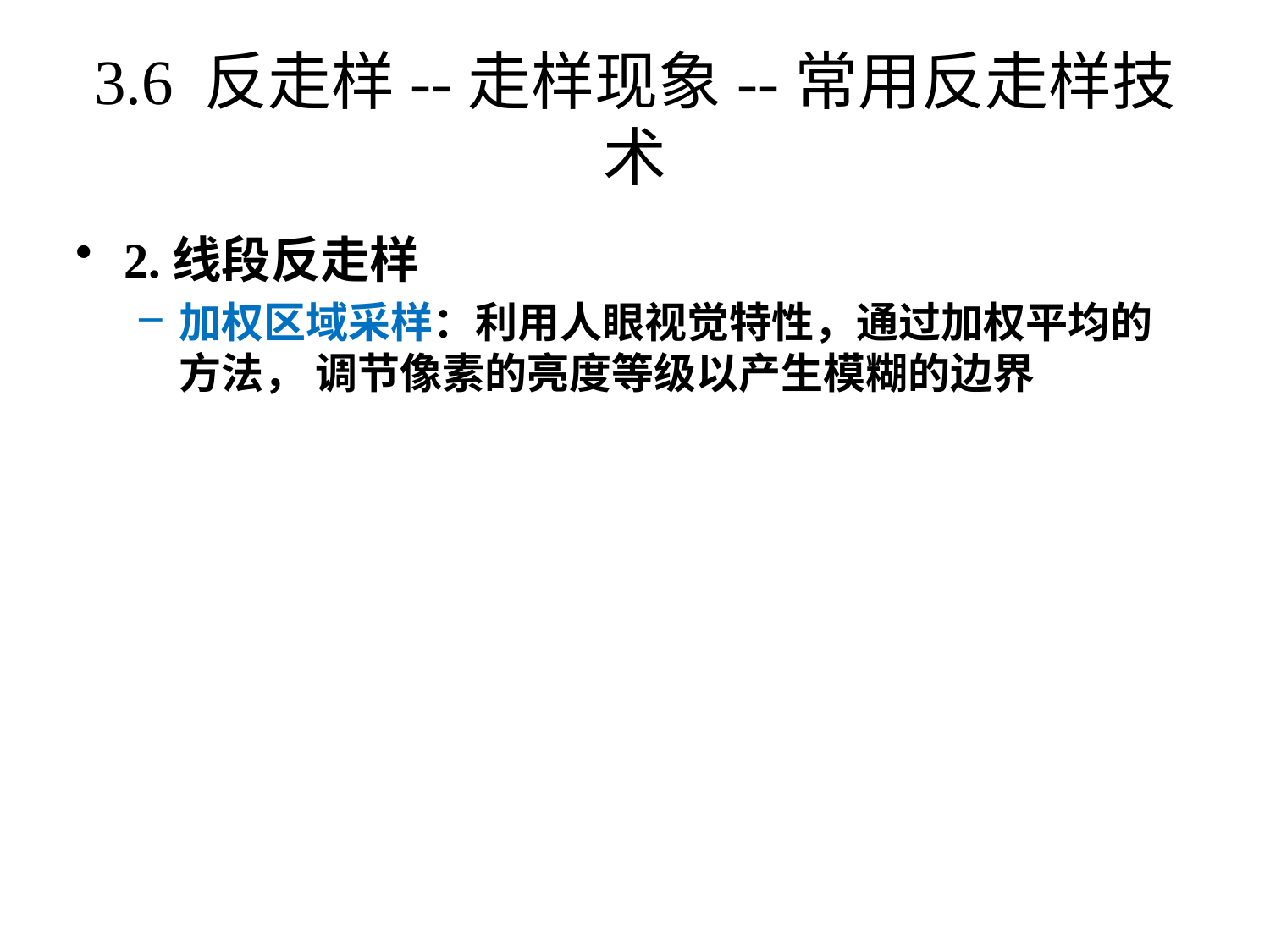

# 3.6 反走样--走样现象--常用反走样技术
2.线段反走样
加权区域采样：利用人眼视觉特性，通过加权平均的方法， 调节像素的亮度等级以产生模糊的边界